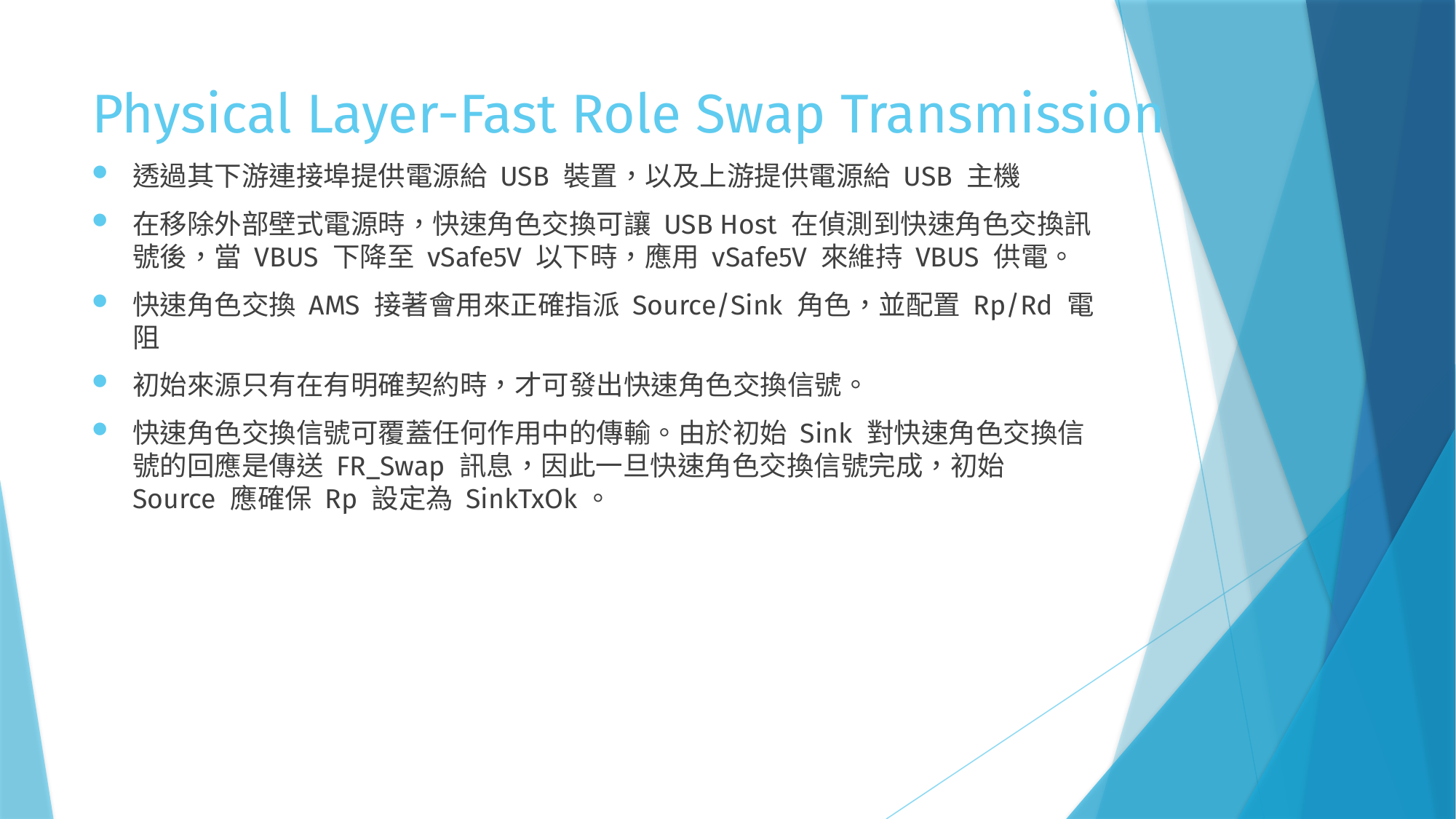

# Physical Layer-Fast Role Swap Transmission
透過其下游連接埠提供電源給 USB 裝置，以及上游提供電源給 USB 主機
在移除外部壁式電源時，快速角色交換可讓 USB Host 在偵測到快速角色交換訊號後，當 VBUS 下降至 vSafe5V 以下時，應用 vSafe5V 來維持 VBUS 供電。
快速角色交換 AMS 接著會用來正確指派 Source/Sink 角色，並配置 Rp/Rd 電阻
初始來源只有在有明確契約時，才可發出快速角色交換信號。
快速角色交換信號可覆蓋任何作用中的傳輸。由於初始 Sink 對快速角色交換信號的回應是傳送 FR_Swap 訊息，因此一旦快速角色交換信號完成，初始 Source 應確保 Rp 設定為 SinkTxOk。